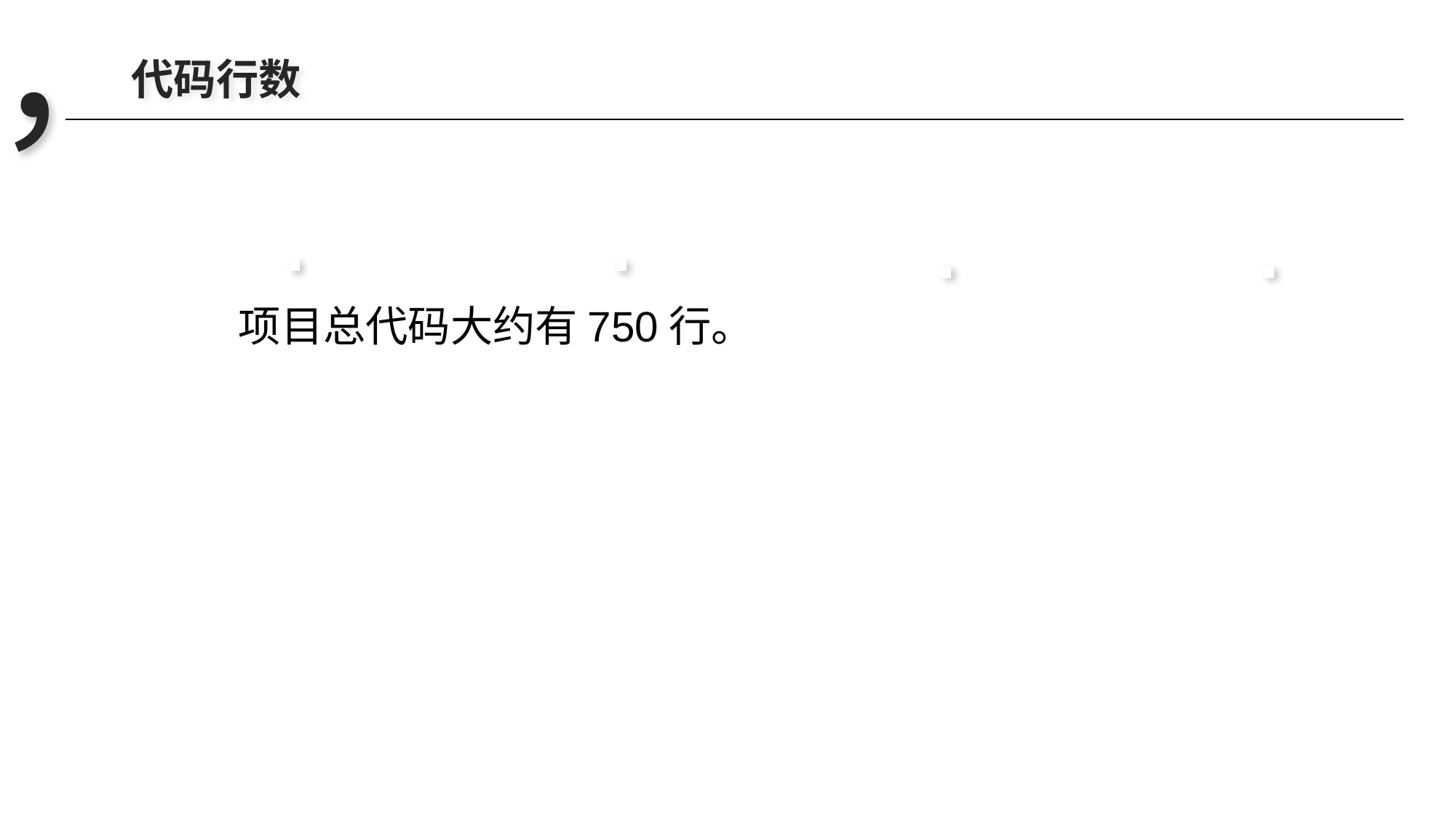

，
代码行数
.
.
.
.
项目总代码大约有750行。